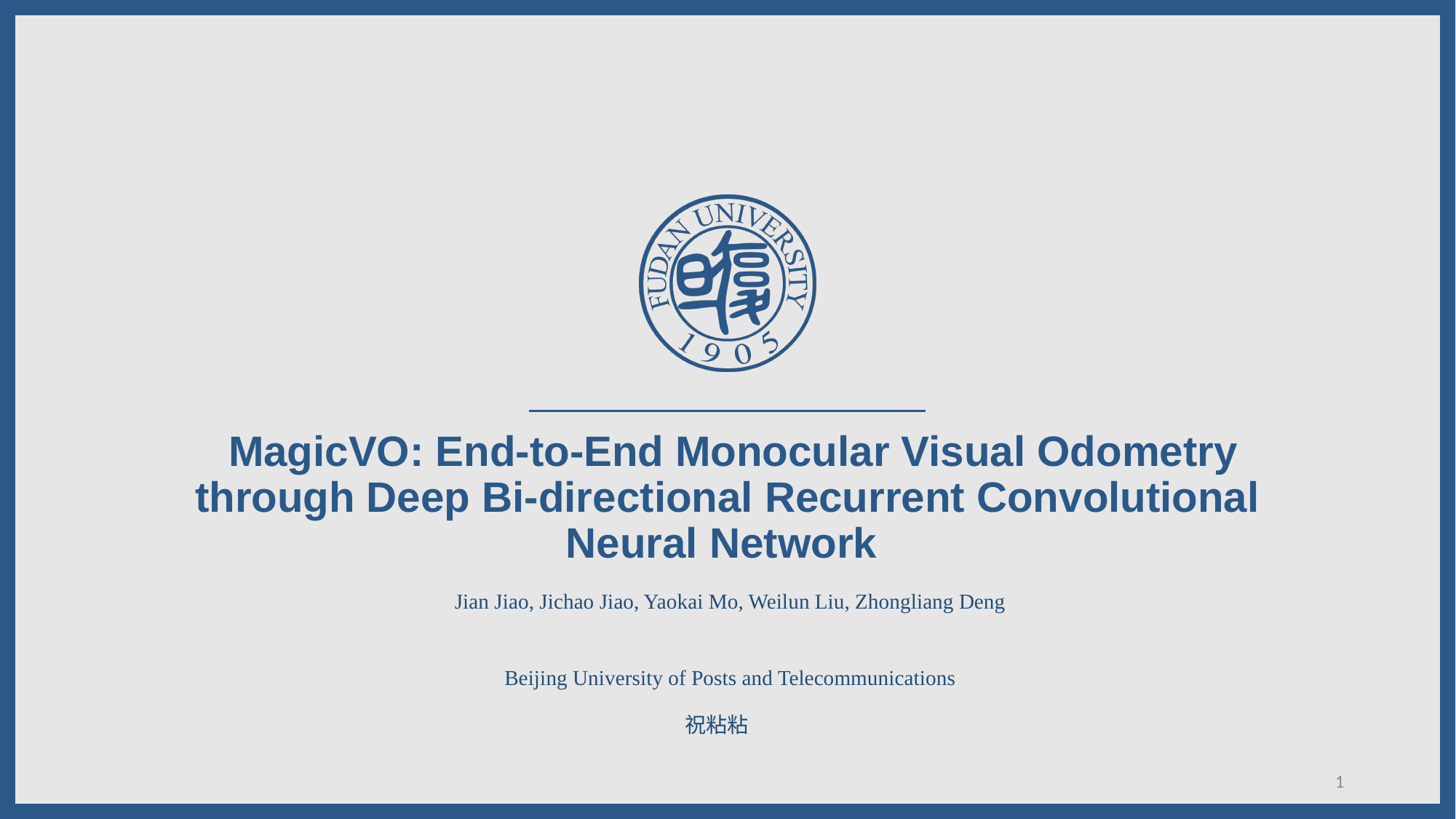

# MagicVO: End-to-End Monocular Visual Odometry through Deep Bi-directional Recurrent Convolutional Neural Network

 Jian Jiao, Jichao Jiao, Yaokai Mo, Weilun Liu, Zhongliang Deng

 Beijing University of Posts and Telecommunications

 祝粘粘
1